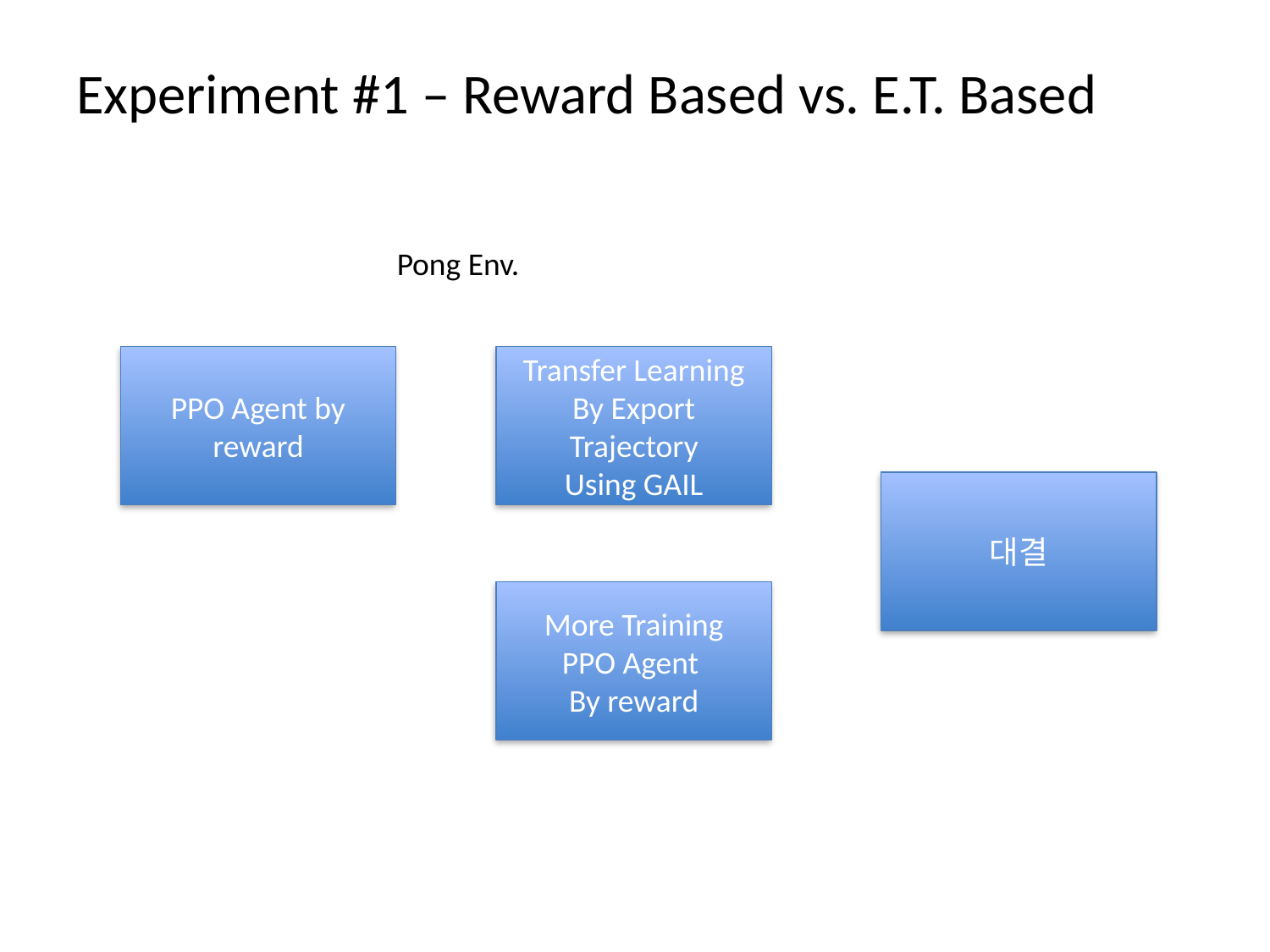

# Experiment #1 – Reward Based vs. E.T. Based
Pong Env.
PPO Agent by reward
Transfer Learning
By Export Trajectory
Using GAIL
대결
More Training
PPO Agent
By reward